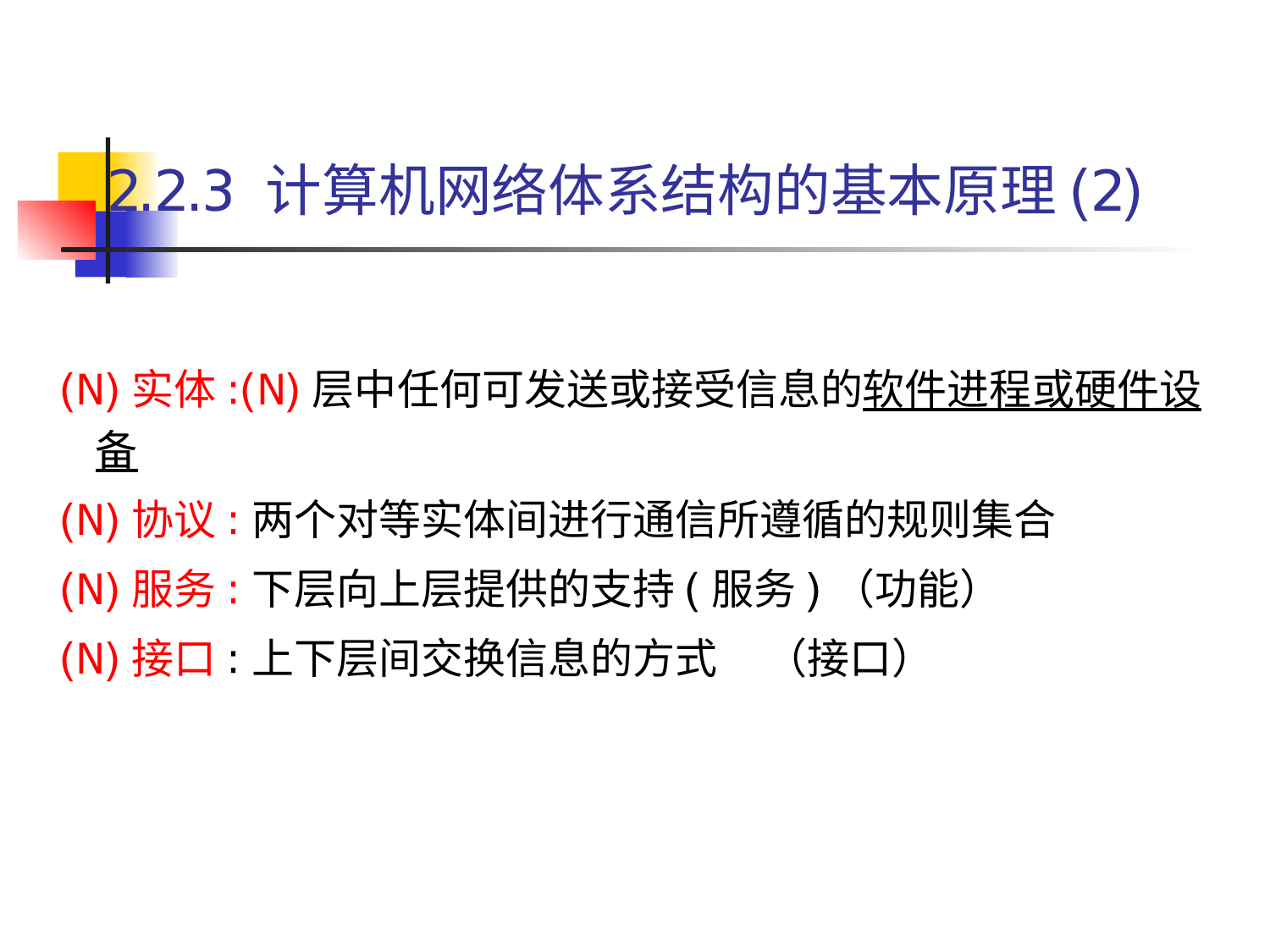

# 2.2.3 计算机网络体系结构的基本原理(2)
 (N)实体:(N)层中任何可发送或接受信息的软件进程或硬件设备
 (N)协议:两个对等实体间进行通信所遵循的规则集合
 (N)服务:下层向上层提供的支持(服务)（功能）
 (N)接口:上下层间交换信息的方式     （接口）